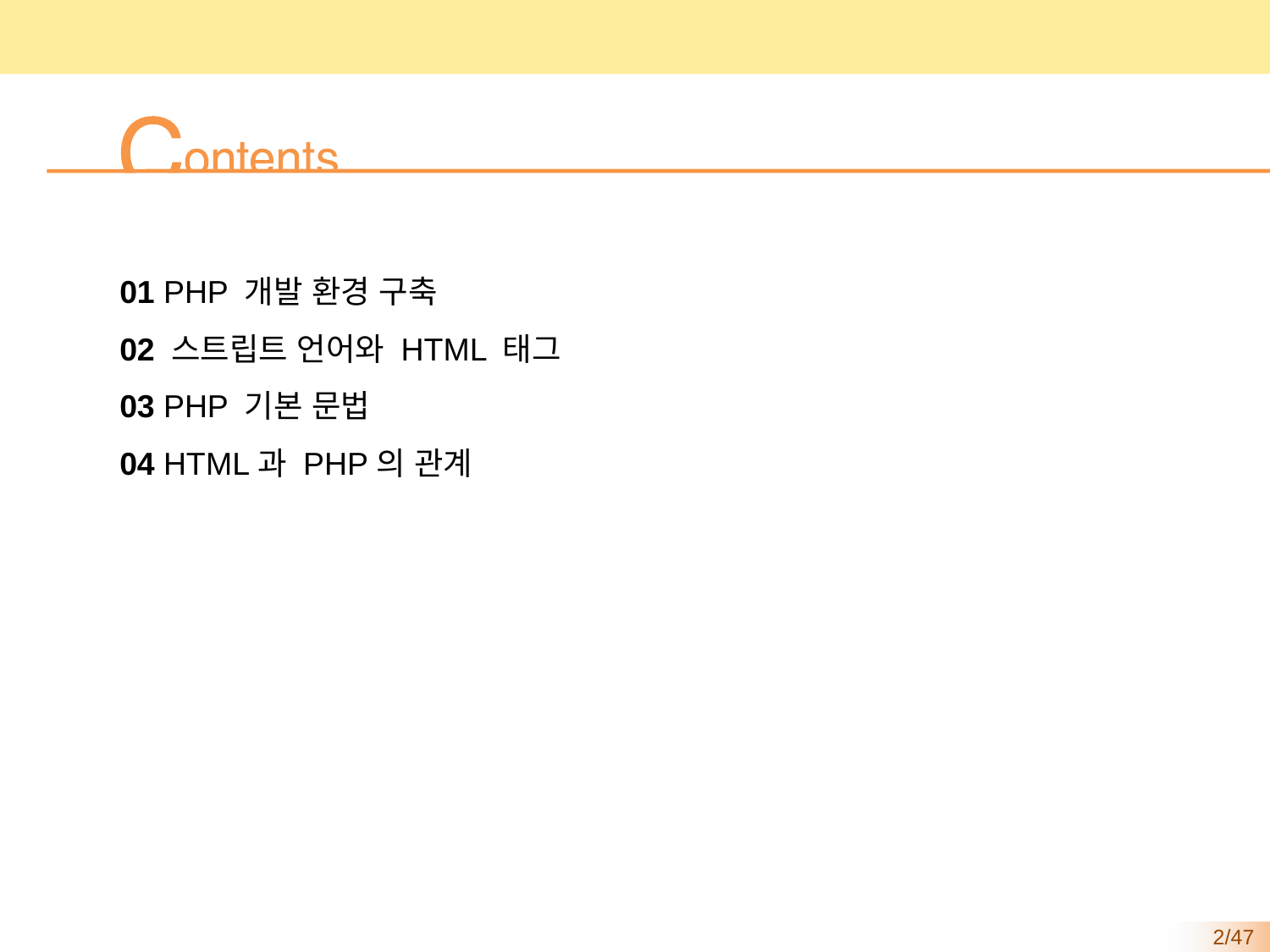

01 PHP 개발 환경 구축
02 스트립트 언어와 HTML 태그
03 PHP 기본 문법
04 HTML과 PHP의 관계